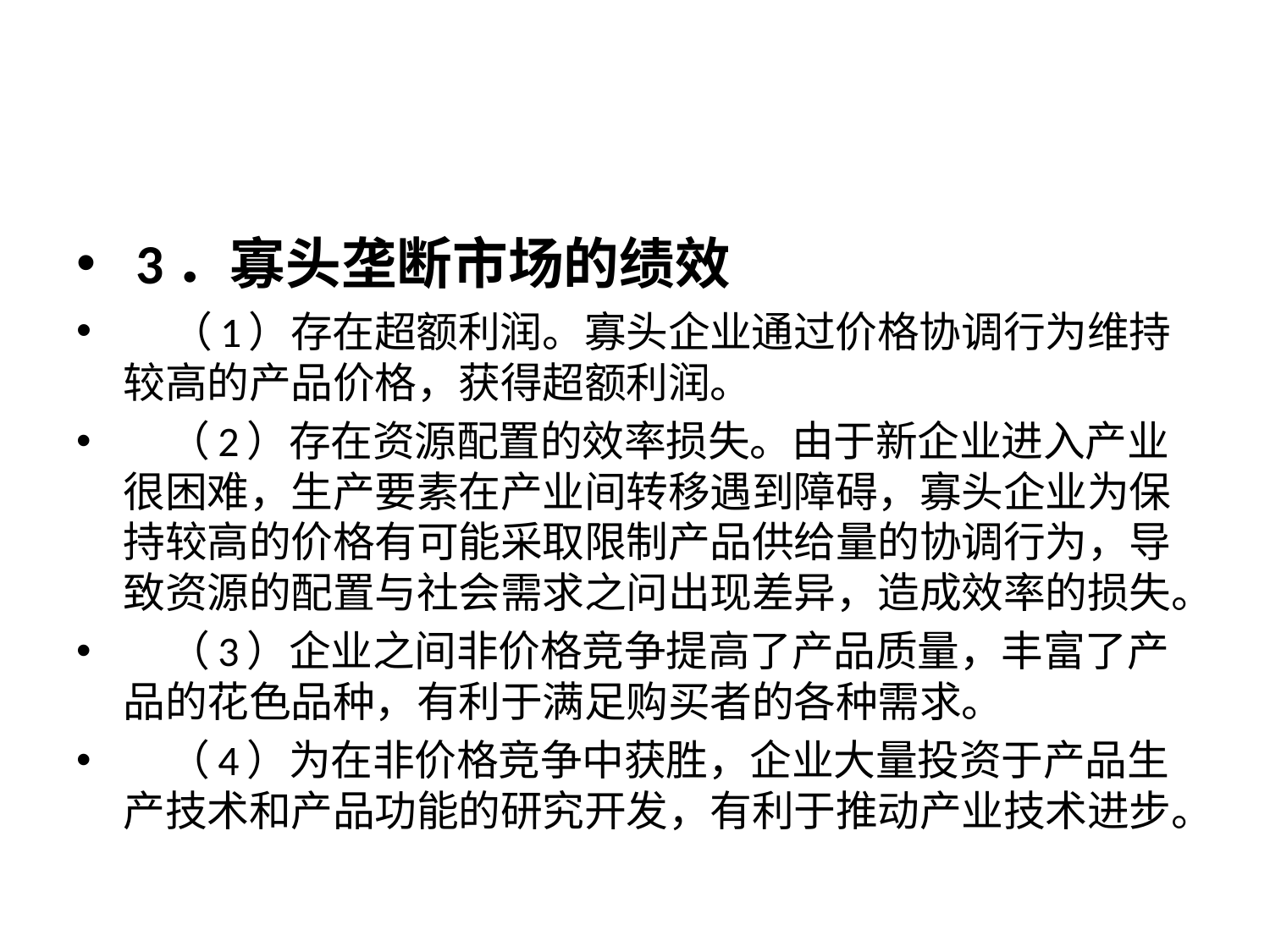

#
 3．寡头垄断市场的绩效
    （1）存在超额利润。寡头企业通过价格协调行为维持较高的产品价格，获得超额利润。
    （2）存在资源配置的效率损失。由于新企业进入产业很困难，生产要素在产业间转移遇到障碍，寡头企业为保持较高的价格有可能采取限制产品供给量的协调行为，导致资源的配置与社会需求之问出现差异，造成效率的损失。
    （3）企业之间非价格竞争提高了产品质量，丰富了产品的花色品种，有利于满足购买者的各种需求。
    （4）为在非价格竞争中获胜，企业大量投资于产品生产技术和产品功能的研究开发，有利于推动产业技术进步。